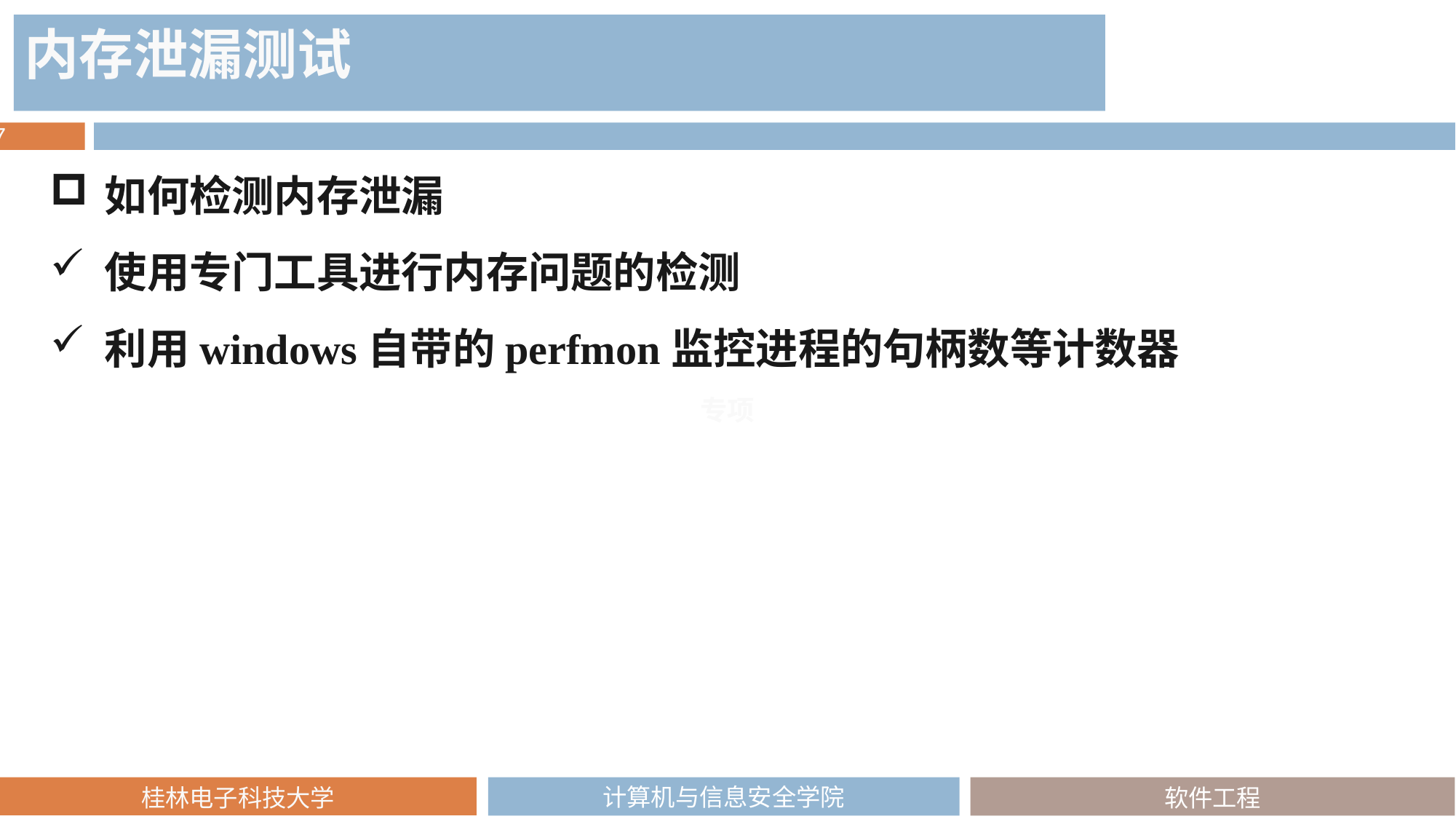

内存泄漏测试

如何检测内存泄漏
使用专门工具进行内存问题的检测
利用windows自带的perfmon监控进程的句柄数等计数器
专项